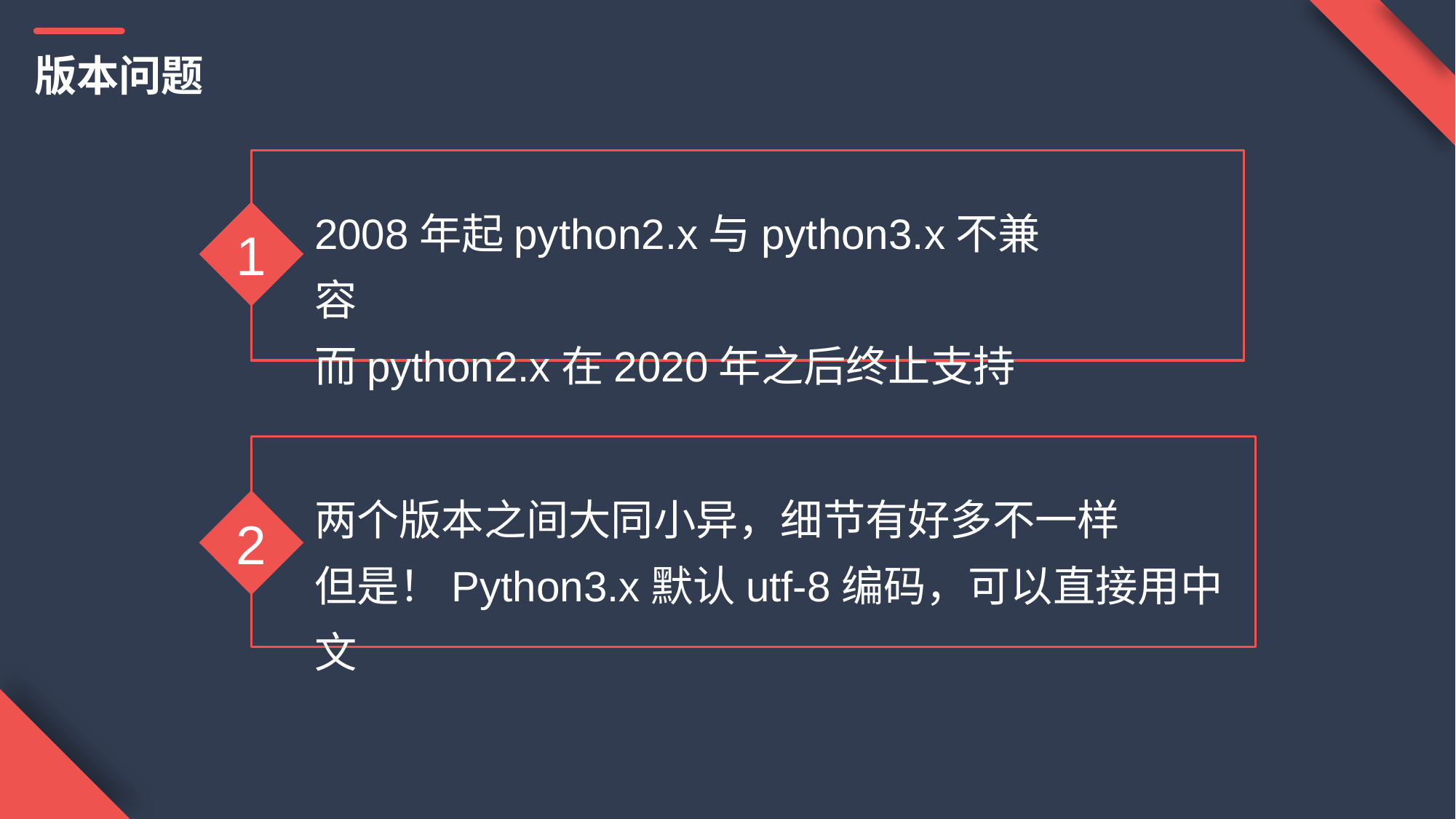

版本问题

2008年起python2.x与python3.x不兼容
而python2.x在2020年之后终止支持
1
添加标题

两个版本之间大同小异，细节有好多不一样
但是！Python3.x默认utf-8编码，可以直接用中文
2
添加标题